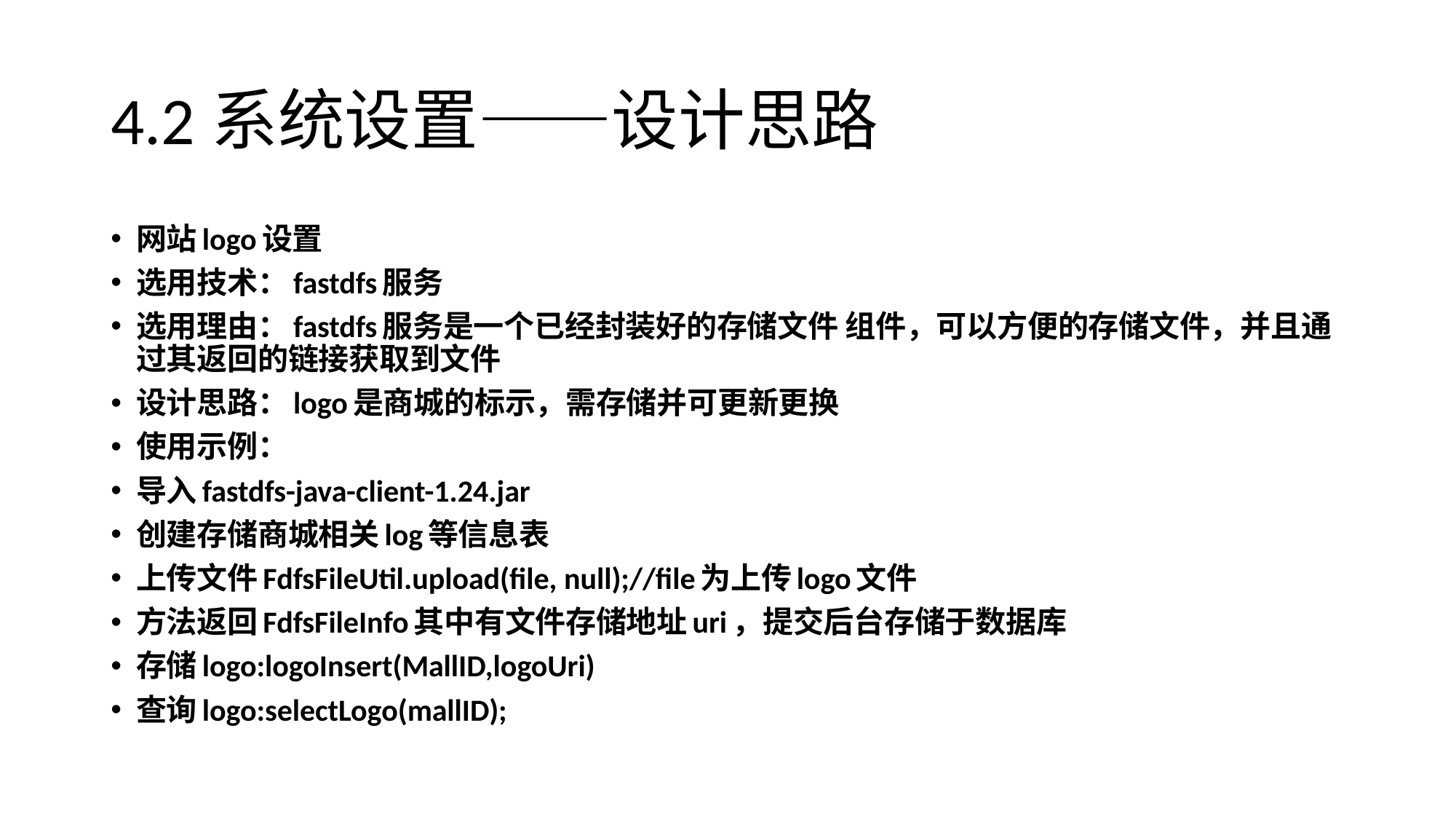

# 4.2系统设置——设计思路
网站logo设置
选用技术：fastdfs服务
选用理由：fastdfs服务是一个已经封装好的存储文件 组件，可以方便的存储文件，并且通过其返回的链接获取到文件
设计思路：logo是商城的标示，需存储并可更新更换
使用示例：
导入fastdfs-java-client-1.24.jar
创建存储商城相关log等信息表
上传文件FdfsFileUtil.upload(file, null);//file为上传logo文件
方法返回FdfsFileInfo其中有文件存储地址uri，提交后台存储于数据库
存储logo:logoInsert(MallID,logoUri)
查询logo:selectLogo(mallID);